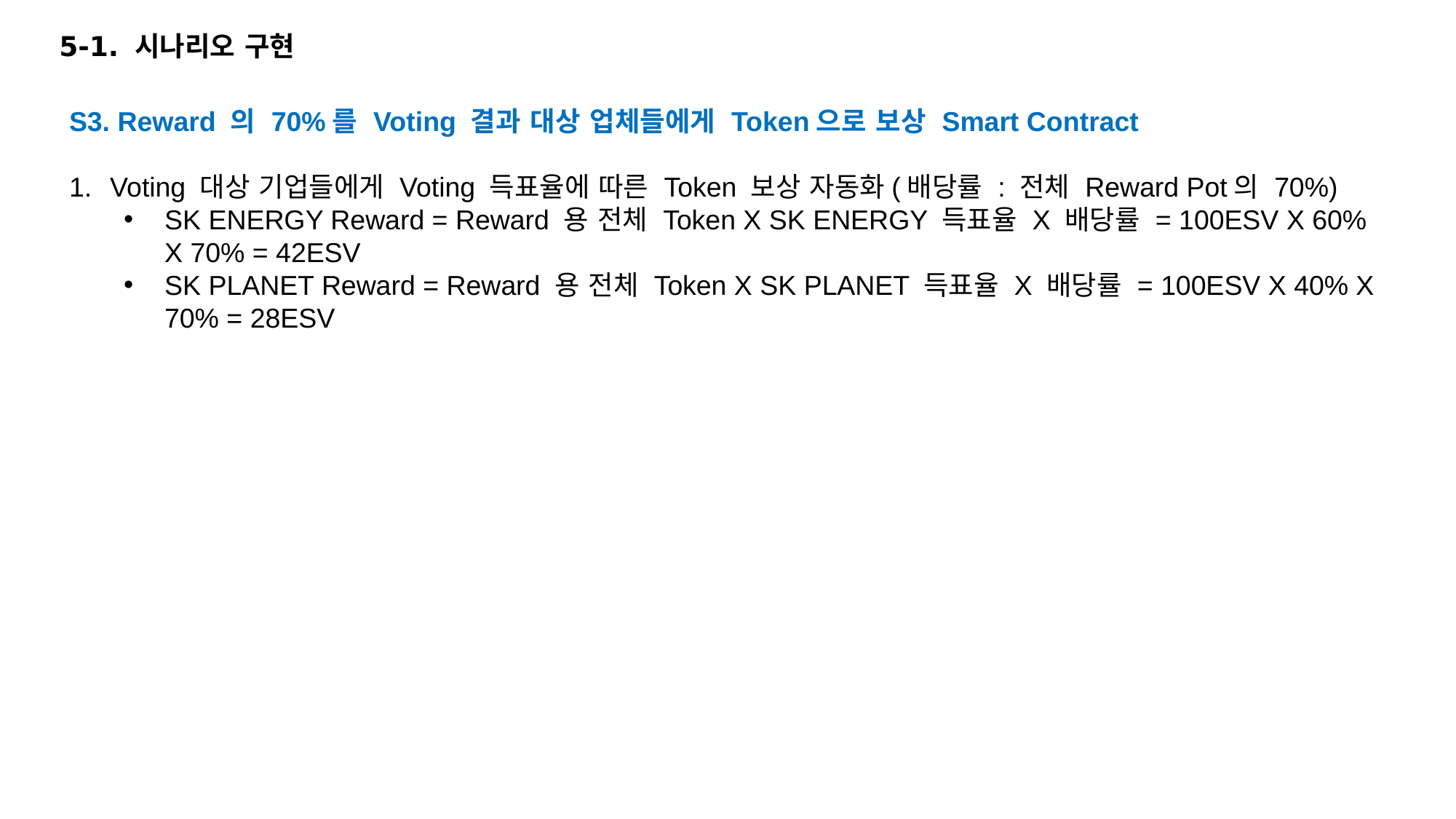

5-1. 시나리오 구현
S3. Reward 의 70%를 Voting 결과 대상 업체들에게 Token으로 보상 Smart Contract

Voting 대상 기업들에게 Voting 득표율에 따른 Token 보상 자동화(배당률 : 전체 Reward Pot의 70%)
SK ENERGY Reward = Reward 용 전체 Token X SK ENERGY 득표율 X 배당률 = 100ESV X 60% X 70% = 42ESV
SK PLANET Reward = Reward 용 전체 Token X SK PLANET 득표율 X 배당률 = 100ESV X 40% X 70% = 28ESV